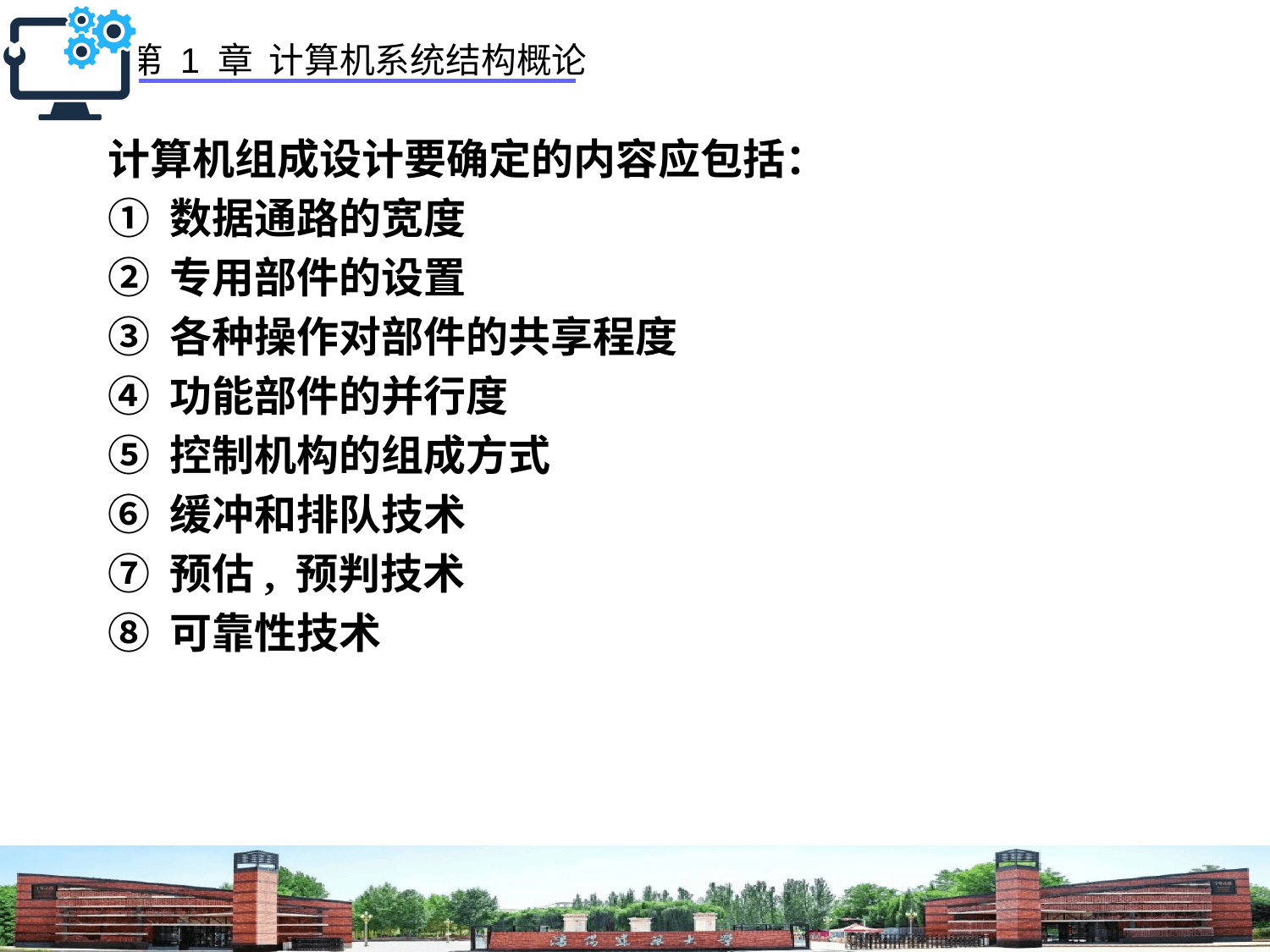

计算机组成设计要确定的内容应包括：
① 数据通路的宽度
② 专用部件的设置
③ 各种操作对部件的共享程度
④ 功能部件的并行度
⑤ 控制机构的组成方式
⑥ 缓冲和排队技术
⑦ 预估, 预判技术
⑧ 可靠性技术